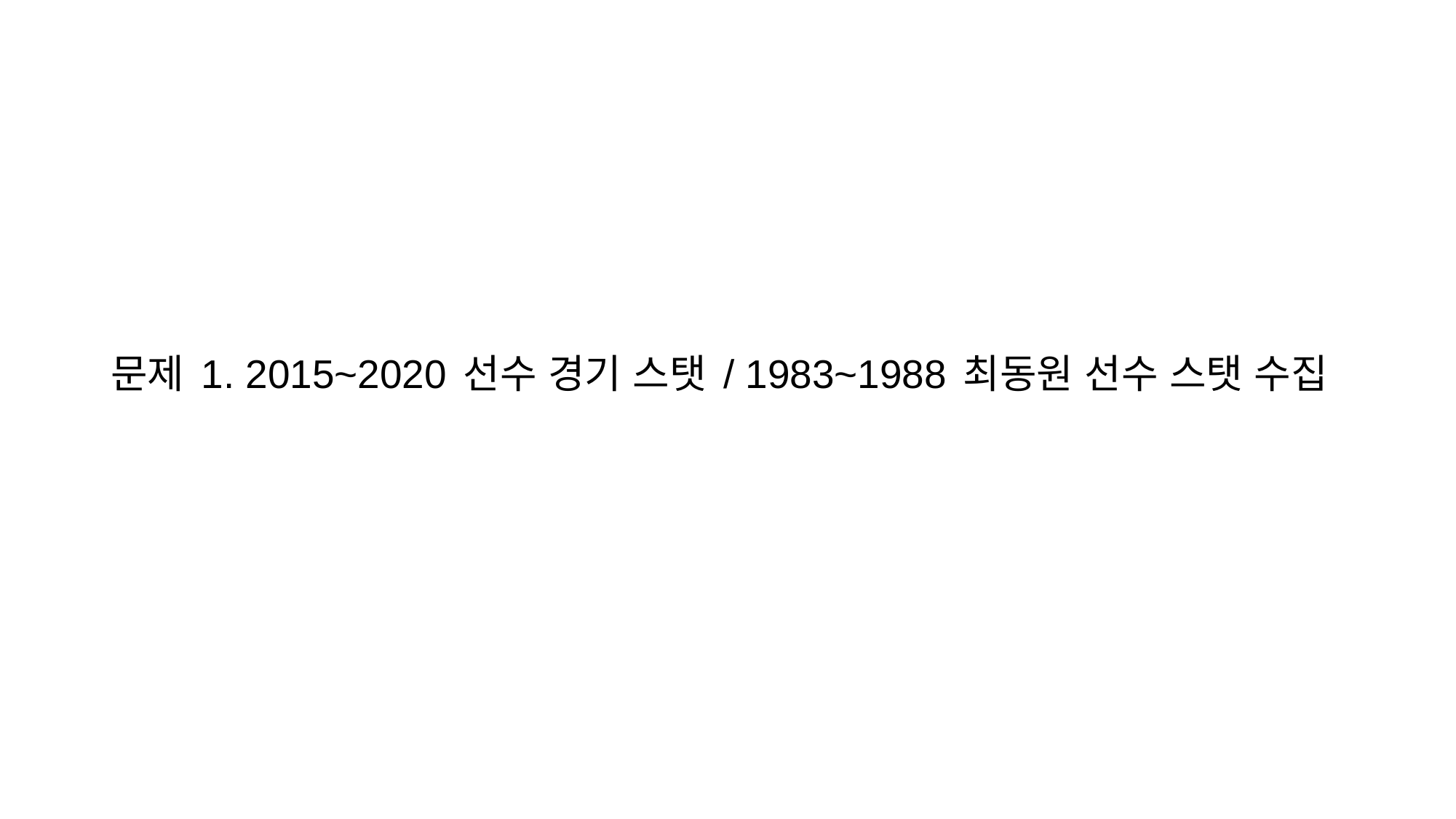

# 문제 1. 2015~2020 선수 경기 스탯 / 1983~1988 최동원 선수 스탯 수집